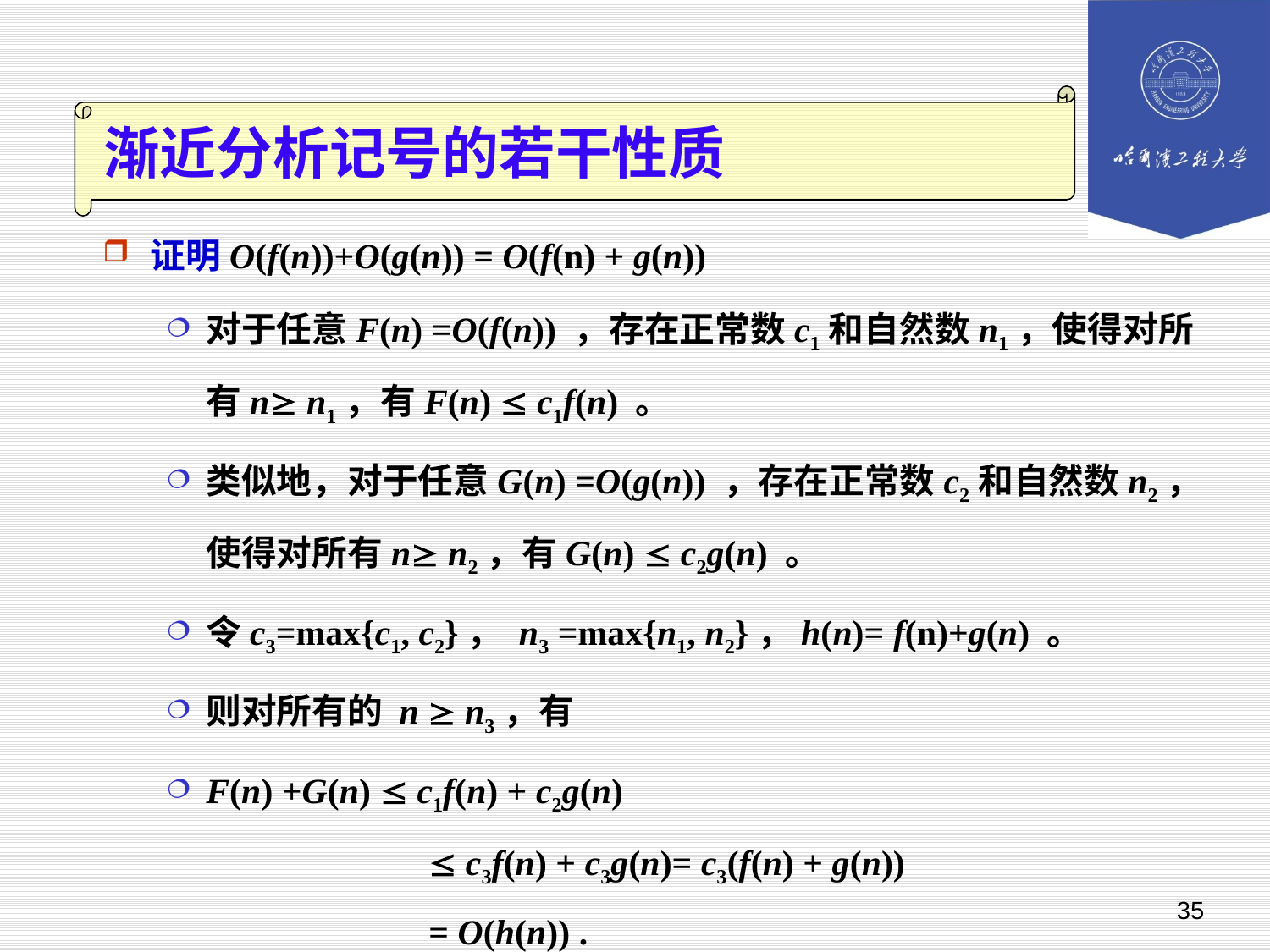

渐近分析记号的若干性质
证明O(f(n))+O(g(n)) = O(f(n) + g(n))
对于任意F(n) =O(f(n)) ，存在正常数c1和自然数n1，使得对所有n≥ n1，有F(n) ≤ c1f(n) 。
类似地，对于任意G(n) =O(g(n)) ，存在正常数c2和自然数n2，使得对所有n≥ n2，有G(n) ≤ c2g(n) 。
令c3=max{c1, c2}， n3 =max{n1, n2}，h(n)= f(n)+g(n) 。
则对所有的 n ≥ n3，有
F(n) +G(n) ≤ c1f(n) + c2g(n)
   		                 ≤ c3f(n) + c3g(n)= c3(f(n) + g(n))
    		                 = O(h(n)) .
35